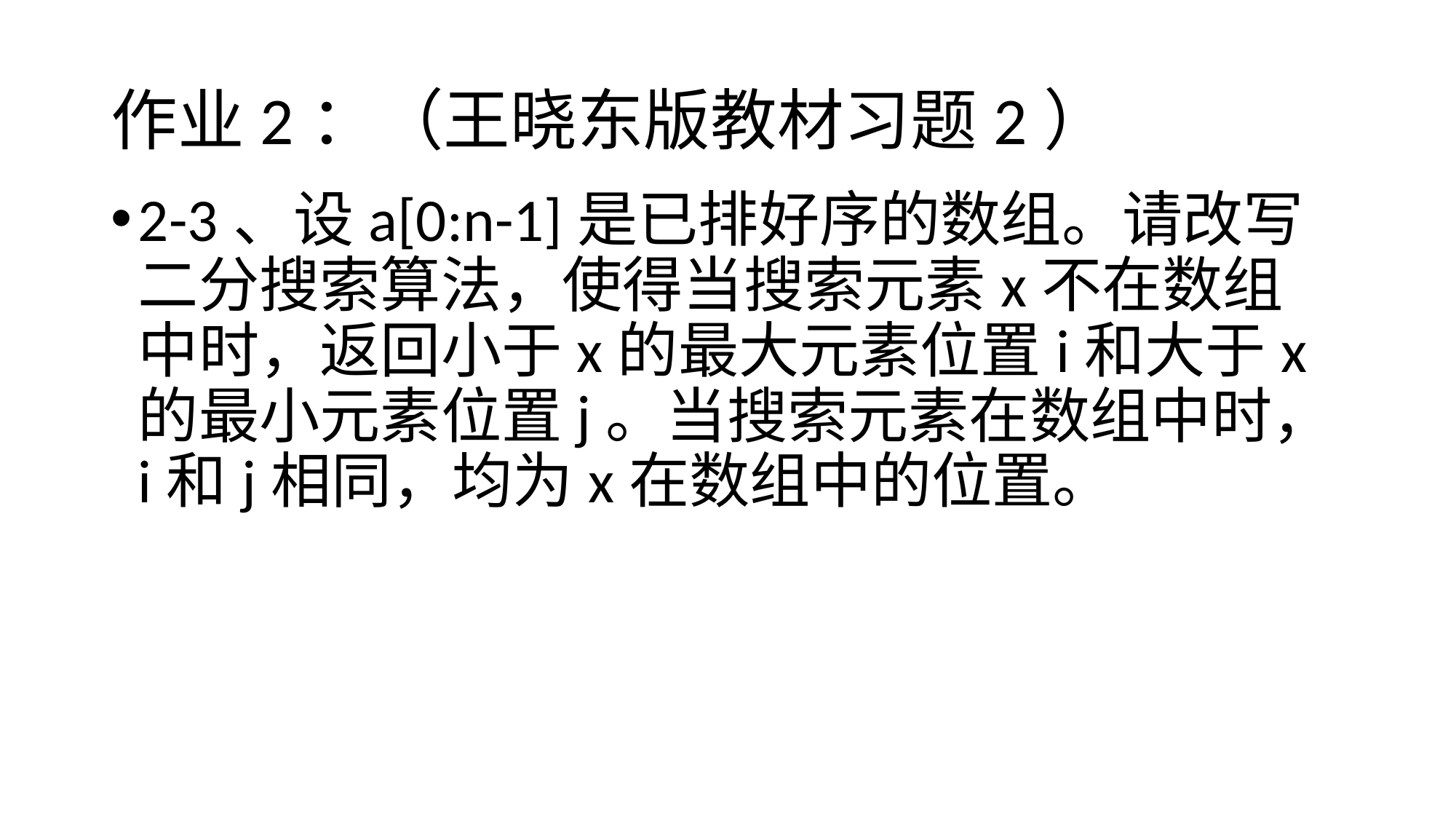

# 作业2：（王晓东版教材习题2）
2-3、设a[0:n-1]是已排好序的数组。请改写二分搜索算法，使得当搜索元素x不在数组中时，返回小于x的最大元素位置i和大于x的最小元素位置j。当搜索元素在数组中时，i和j相同，均为x在数组中的位置。